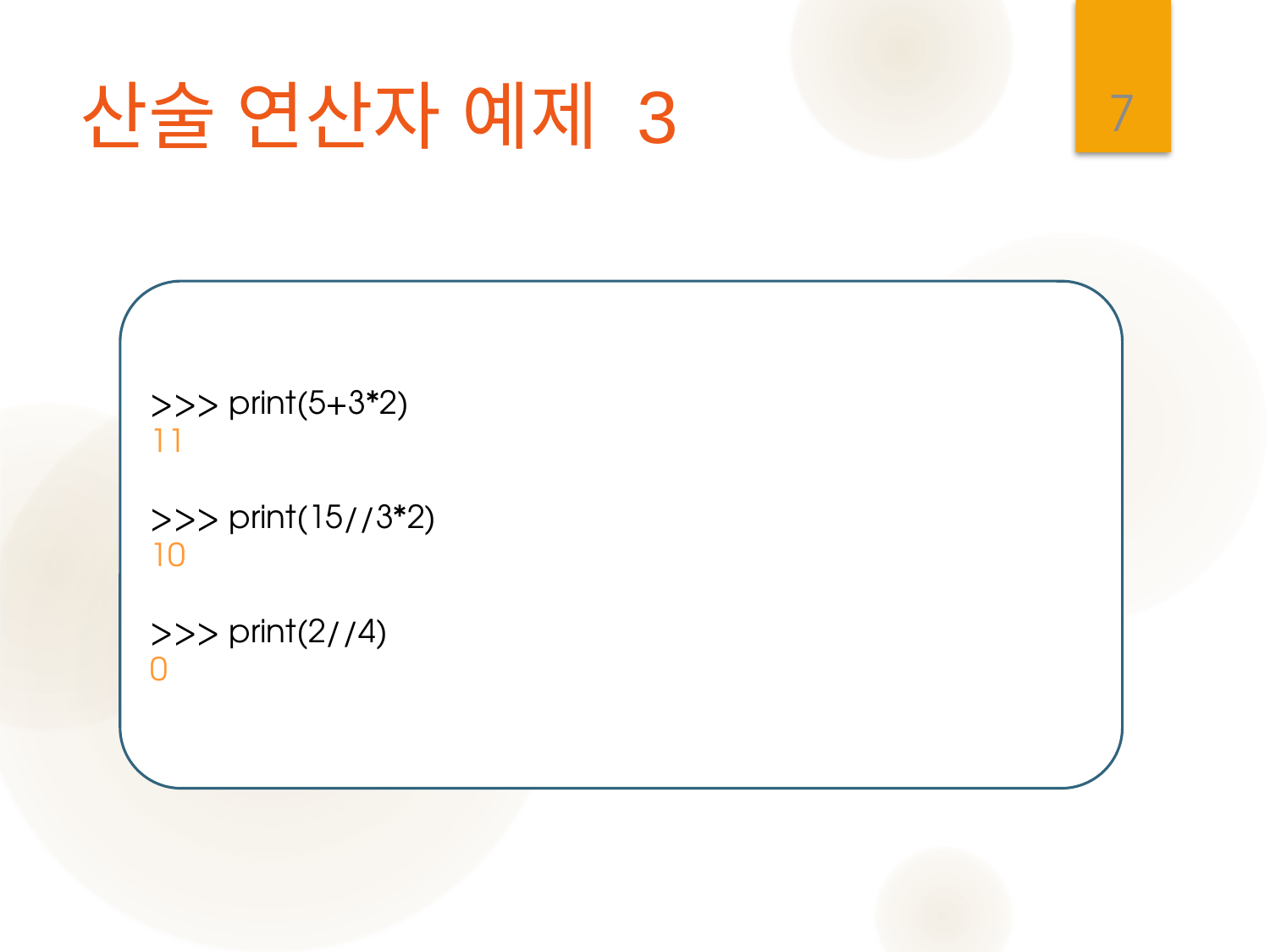

7
# 산술 연산자 예제 3
>>> print(5+3*2)
11

>>> print(15//3*2)
10

>>> print(2//4)
0